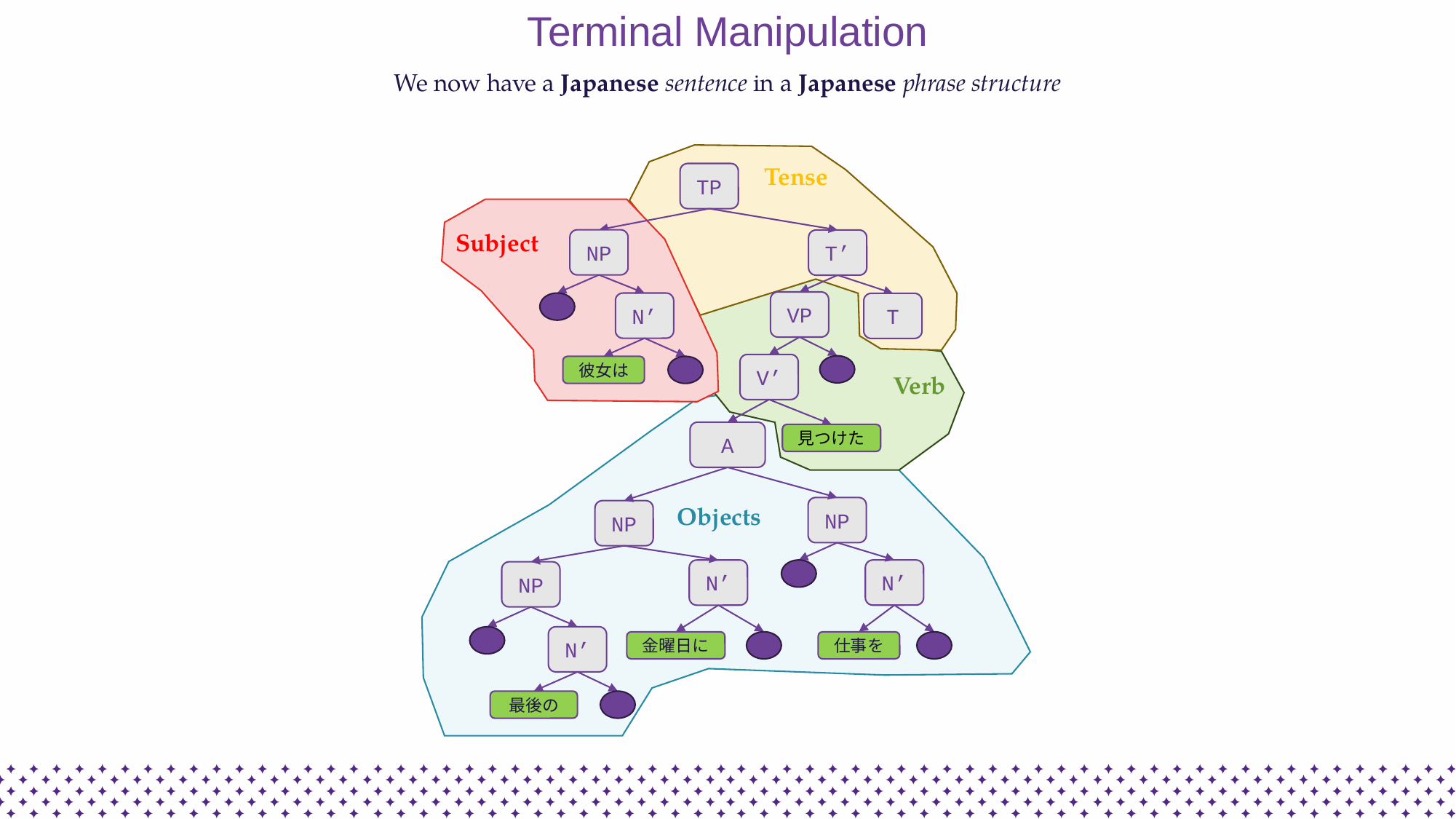

# Terminal Manipulation
We now have a Japanese sentence in a Japanese phrase structure

Tense

Subject

Verb

Objects
TP
NP
T’
VP

N’
T
V’

彼女は

A
見つけた
NP
NP

N’
N’
NP

N’
金曜日に

仕事を

最後の